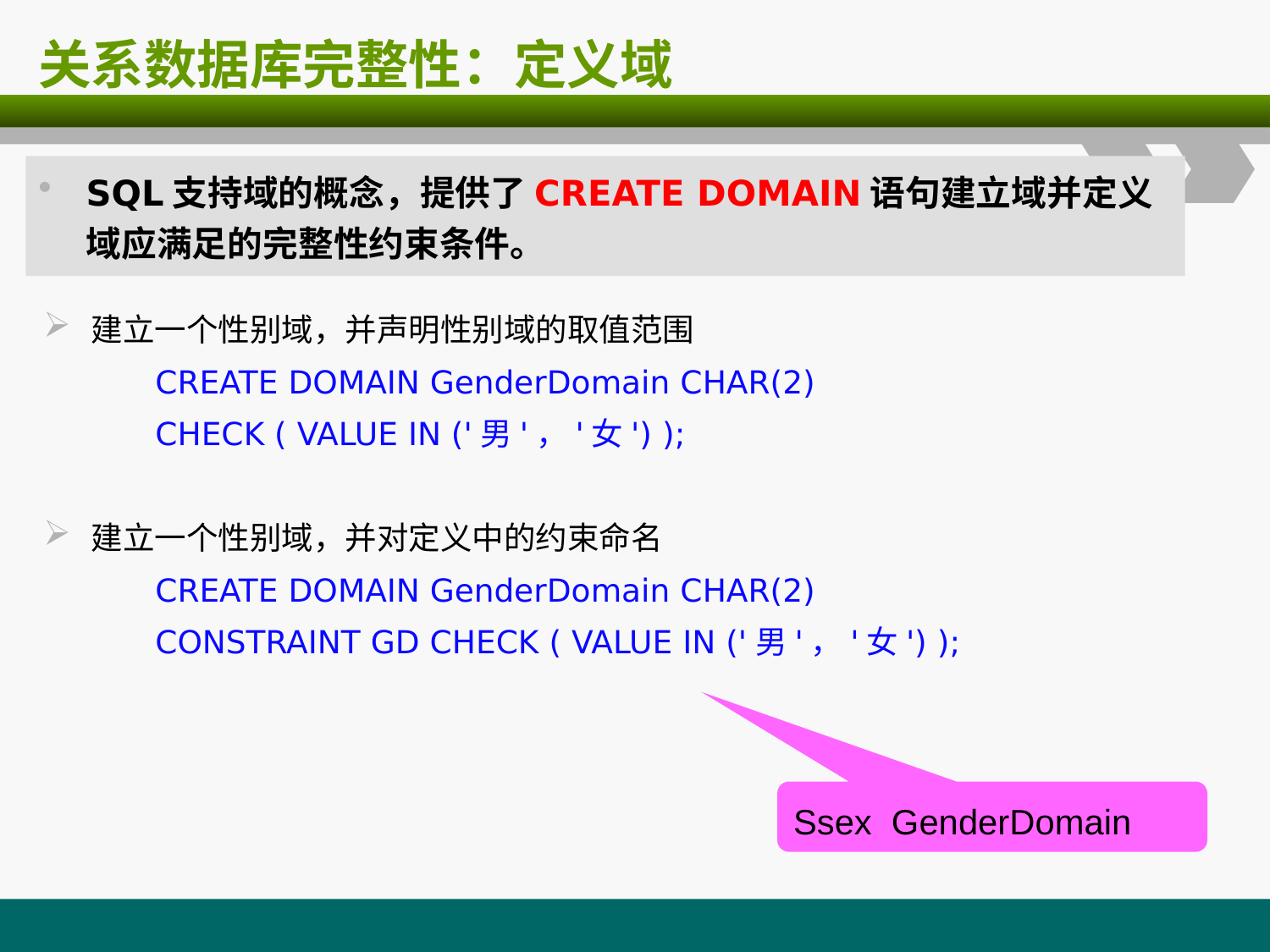

# 关系数据库完整性：定义域
SQL支持域的概念，提供了CREATE DOMAIN语句建立域并定义域应满足的完整性约束条件。
建立一个性别域，并声明性别域的取值范围
           CREATE DOMAIN GenderDomain CHAR(2)
           CHECK ( VALUE IN ('男'，'女') );

建立一个性别域，并对定义中的约束命名
           CREATE DOMAIN GenderDomain CHAR(2)
           CONSTRAINT GD CHECK ( VALUE IN ('男'，'女') );
Ssex  GenderDomain